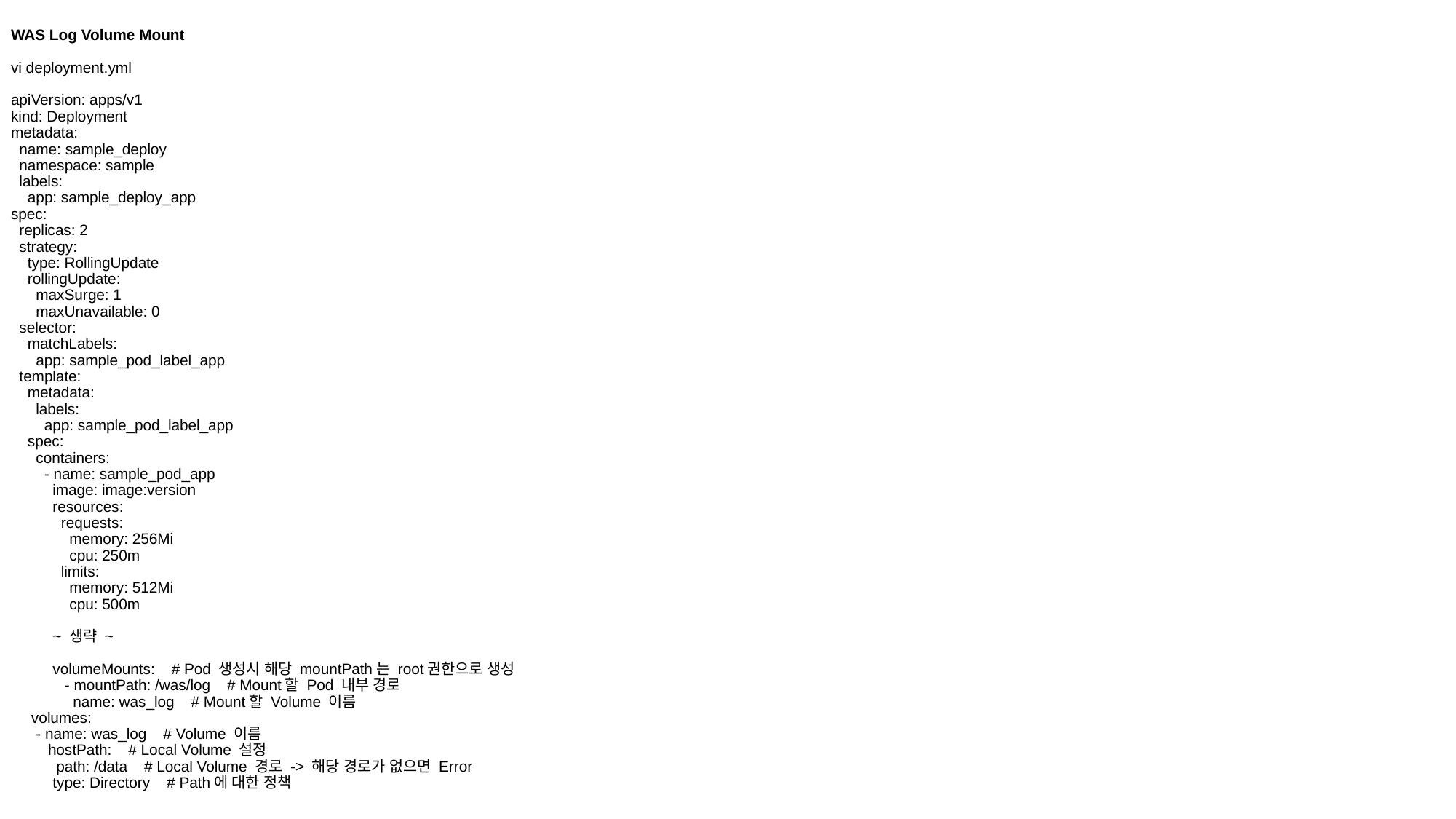

# WAS Log Volume Mount vi deployment.yml apiVersion: apps/v1 kind: Deployment metadata: name: sample_deploy namespace: sample labels: app: sample_deploy_app spec: replicas: 2 strategy: type: RollingUpdate rollingUpdate: maxSurge: 1 maxUnavailable: 0 selector: matchLabels: app: sample_pod_label_app template: metadata: labels: app: sample_pod_label_app spec: containers: - name: sample_pod_app image: image:version resources: requests: memory: 256Mi cpu: 250m limits: memory: 512Mi cpu: 500m ~ 생략 ~ volumeMounts:    # Pod 생성시 해당 mountPath는 root권한으로 생성 - mountPath: /was/log    # Mount할 Pod 내부 경로 name: was_log    # Mount할 Volume 이름 volumes: - name: was_log    # Volume 이름 hostPath:    # Local Volume 설정 path: /data    # Local Volume 경로 -> 해당 경로가 없으면 Error type: Directory    # Path에 대한 정책